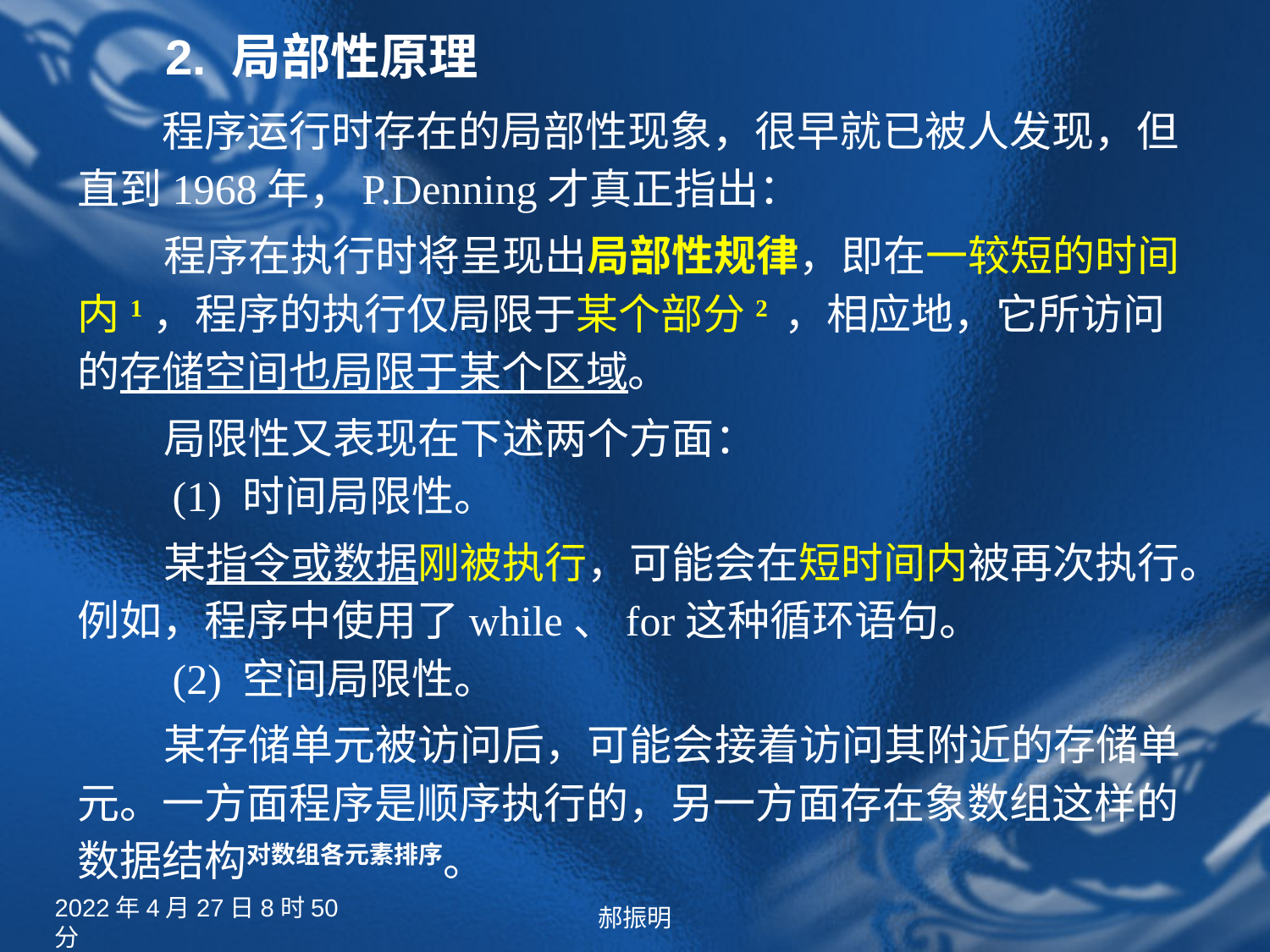

# 2. 局部性原理
　　程序运行时存在的局部性现象，很早就已被人发现，但直到1968年，P.Denning才真正指出：
        程序在执行时将呈现出局部性规律，即在一较短的时间内1，程序的执行仅局限于某个部分2 ，相应地，它所访问的存储空间也局限于某个区域。
        局限性又表现在下述两个方面：
　　(1) 时间局限性。
        某指令或数据刚被执行，可能会在短时间内被再次执行。例如，程序中使用了while、for这种循环语句。
　　(2) 空间局限性。
        某存储单元被访问后，可能会接着访问其附近的存储单元。一方面程序是顺序执行的，另一方面存在象数组这样的数据结构对数组各元素排序。
2022年4月27日8时50分
郝振明